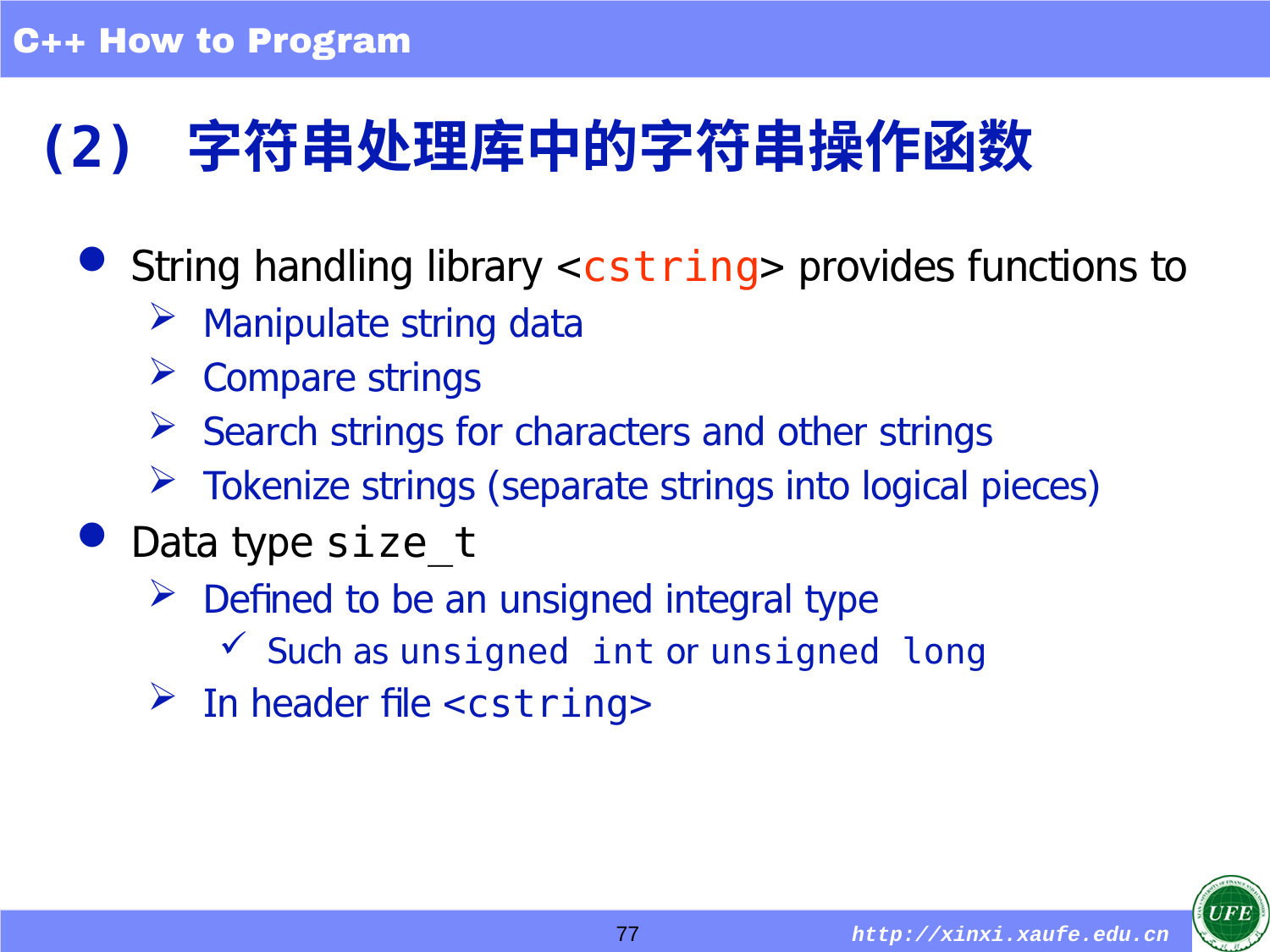

# (2) 字符串处理库中的字符串操作函数
String handling library <cstring> provides functions to
Manipulate string data
Compare strings
Search strings for characters and other strings
Tokenize strings (separate strings into logical pieces)
Data type size_t
Defined to be an unsigned integral type
Such as unsigned int or unsigned long
In header file <cstring>
77